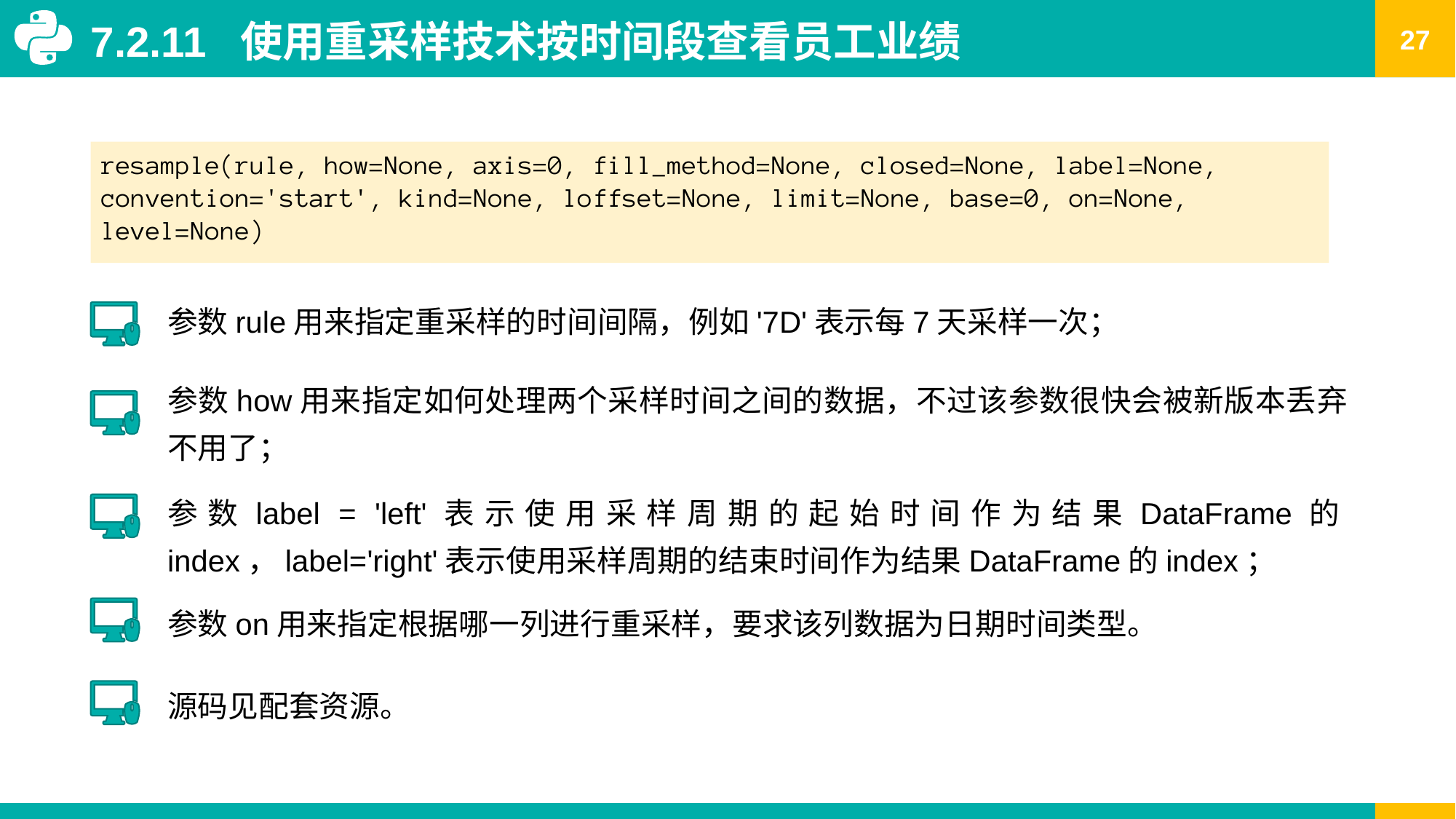

7.2.11  使用重采样技术按时间段查看员工业绩
resample(rule, how=None, axis=0, fill_method=None, closed=None, label=None, convention='start', kind=None, loffset=None, limit=None, base=0, on=None, level=None)
参数rule用来指定重采样的时间间隔，例如'7D'表示每7天采样一次；

参数how用来指定如何处理两个采样时间之间的数据，不过该参数很快会被新版本丢弃不用了；

参数label = 'left'表示使用采样周期的起始时间作为结果DataFrame的index，label='right'表示使用采样周期的结束时间作为结果DataFrame的index；

参数on用来指定根据哪一列进行重采样，要求该列数据为日期时间类型。

源码见配套资源。